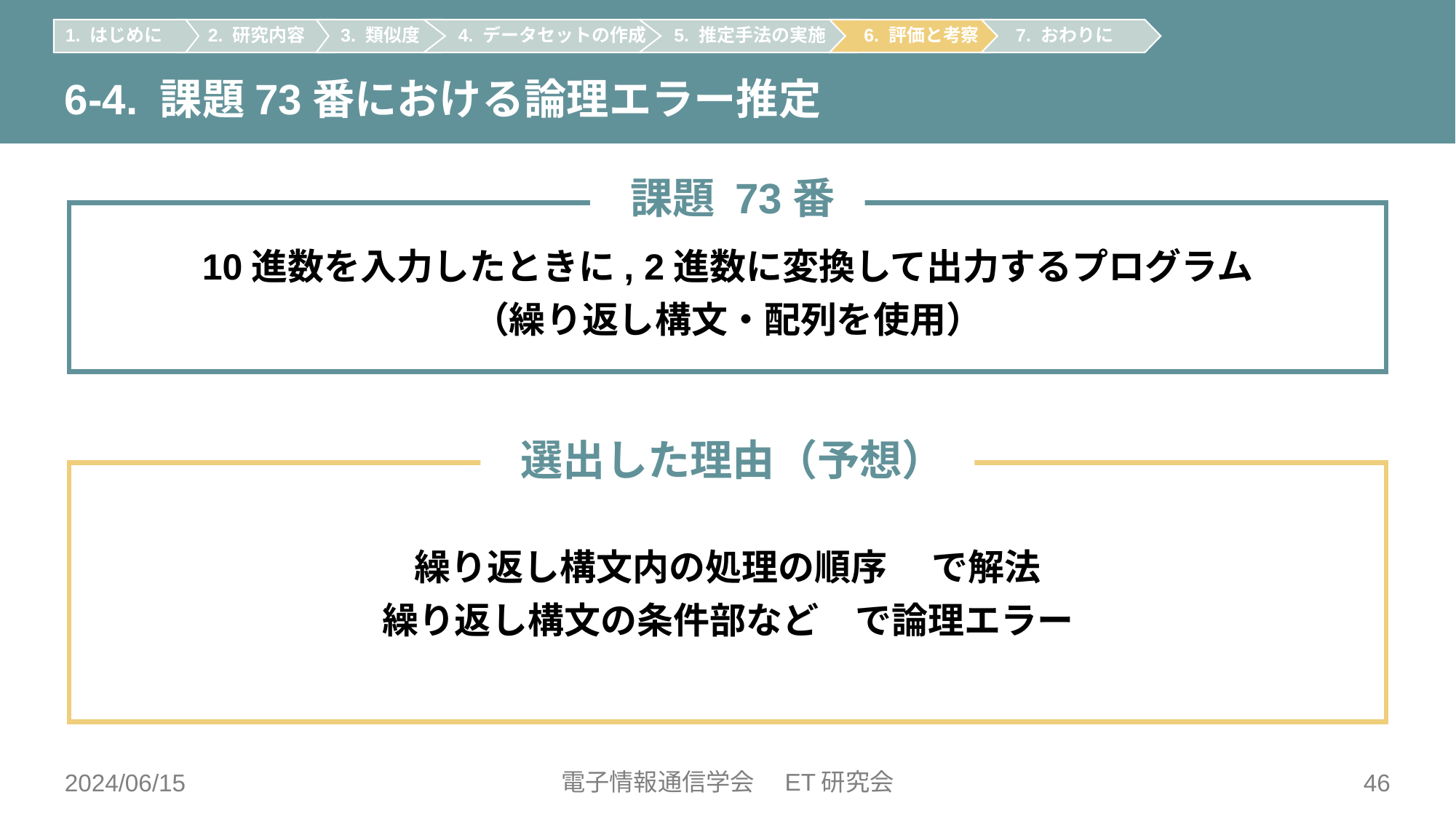

6. 評価と考察
   7. おわりに
 1. はじめに
  2. 研究内容
 3. 類似度
   4. データセットの作成
   5. 推定手法の実施
6-4. 課題73番における論理エラー推定
  課題 73番

10進数を入力したときに, 2進数に変換して出力するプログラム
（繰り返し構文・配列を使用）
  選出した理由（予想）

繰り返し構文内の処理の順序　 で解法
繰り返し構文の条件部など　で論理エラー
電子情報通信学会　ET研究会
2024/06/15
46